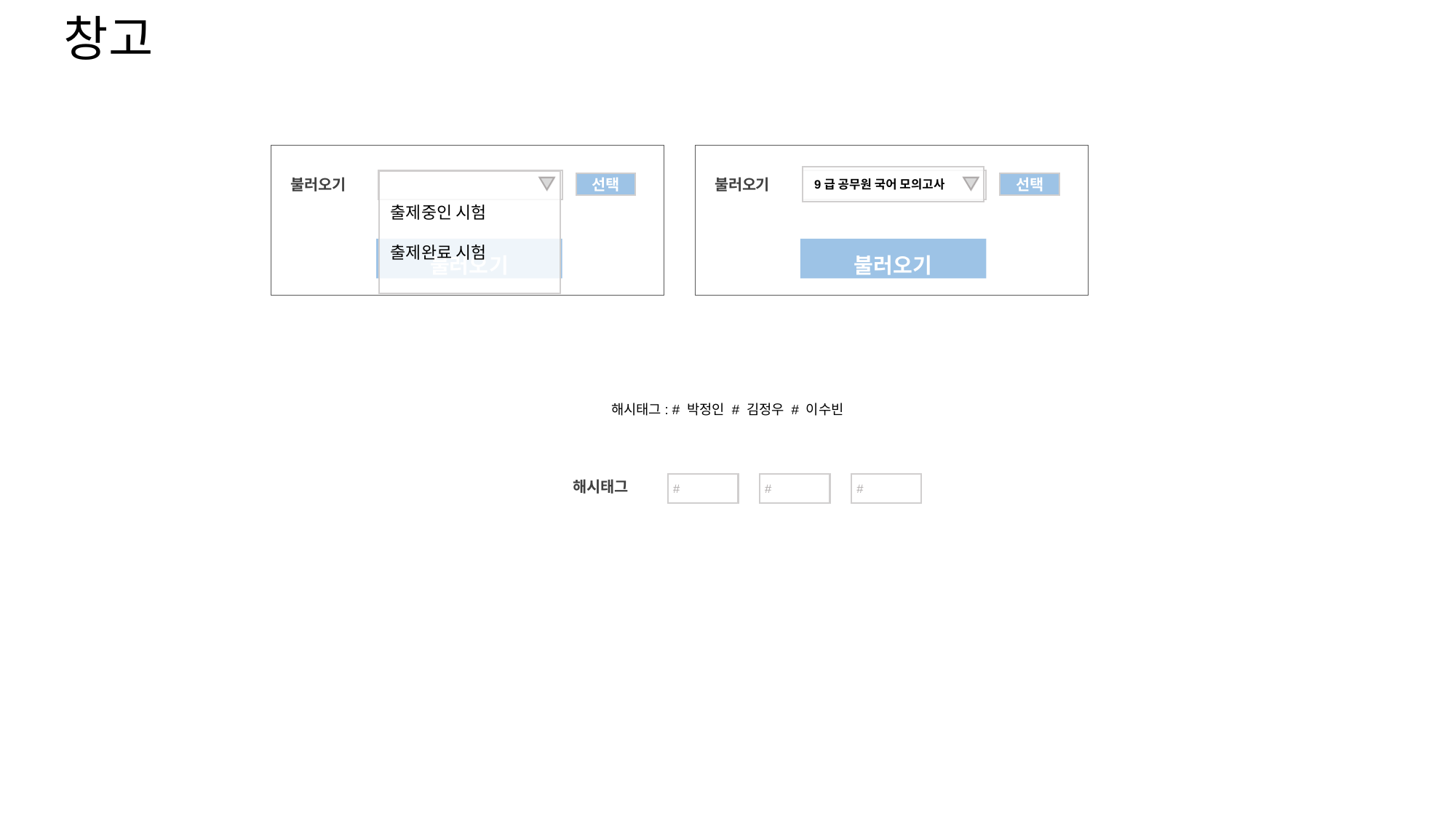

창고

불러오기

불러오기

9급 공무원 국어 모의고사
선택

선택

출제중인 시험

출제완료 시험

불러오기

불러오기
해시태그: # 박정인 # 김정우 # 이수빈

해시태그
#
#
#